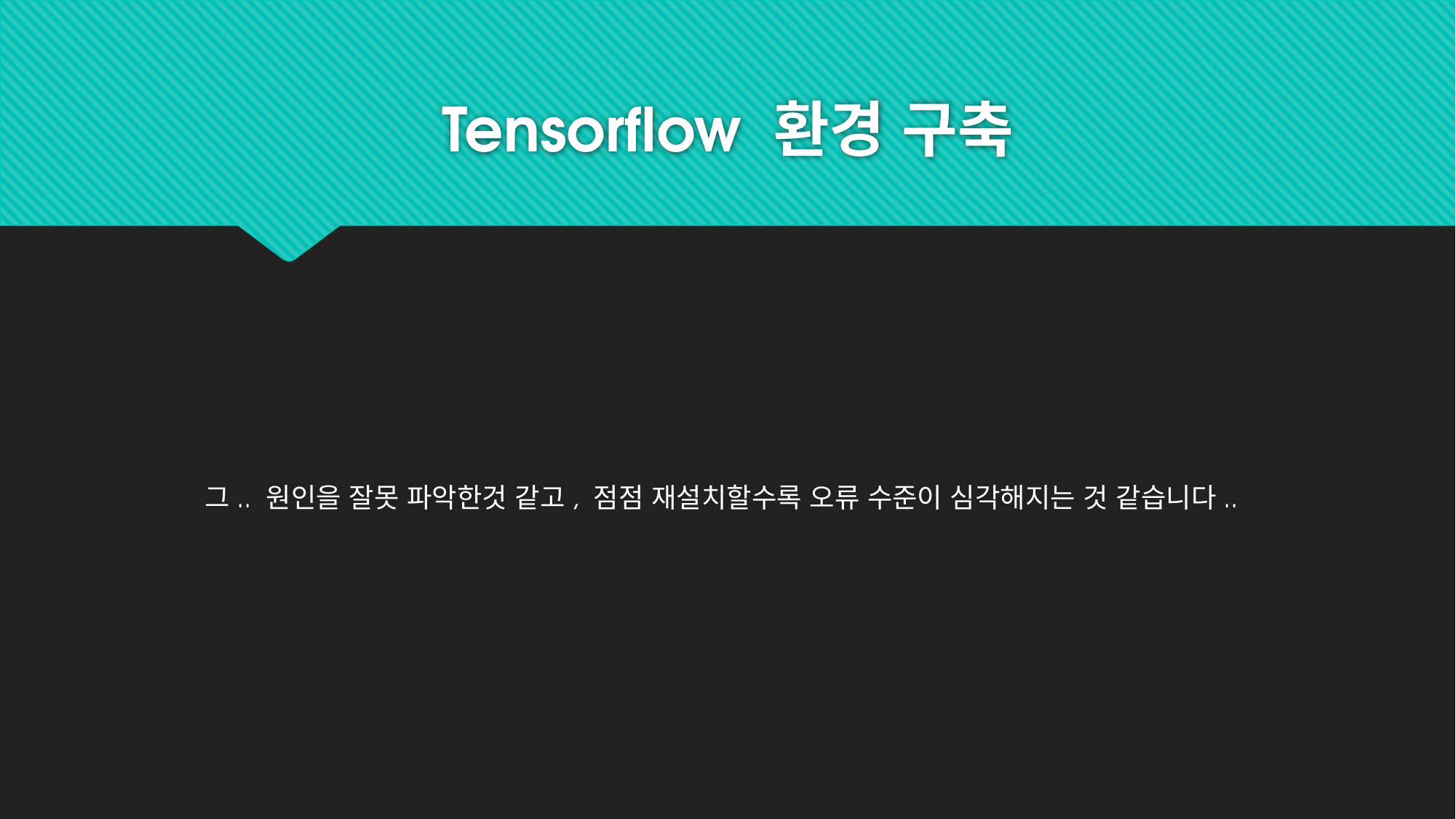

# Tensorflow 환경 구축
그.. 원인을 잘못 파악한것 같고, 점점 재설치할수록 오류 수준이 심각해지는 것 같습니다..